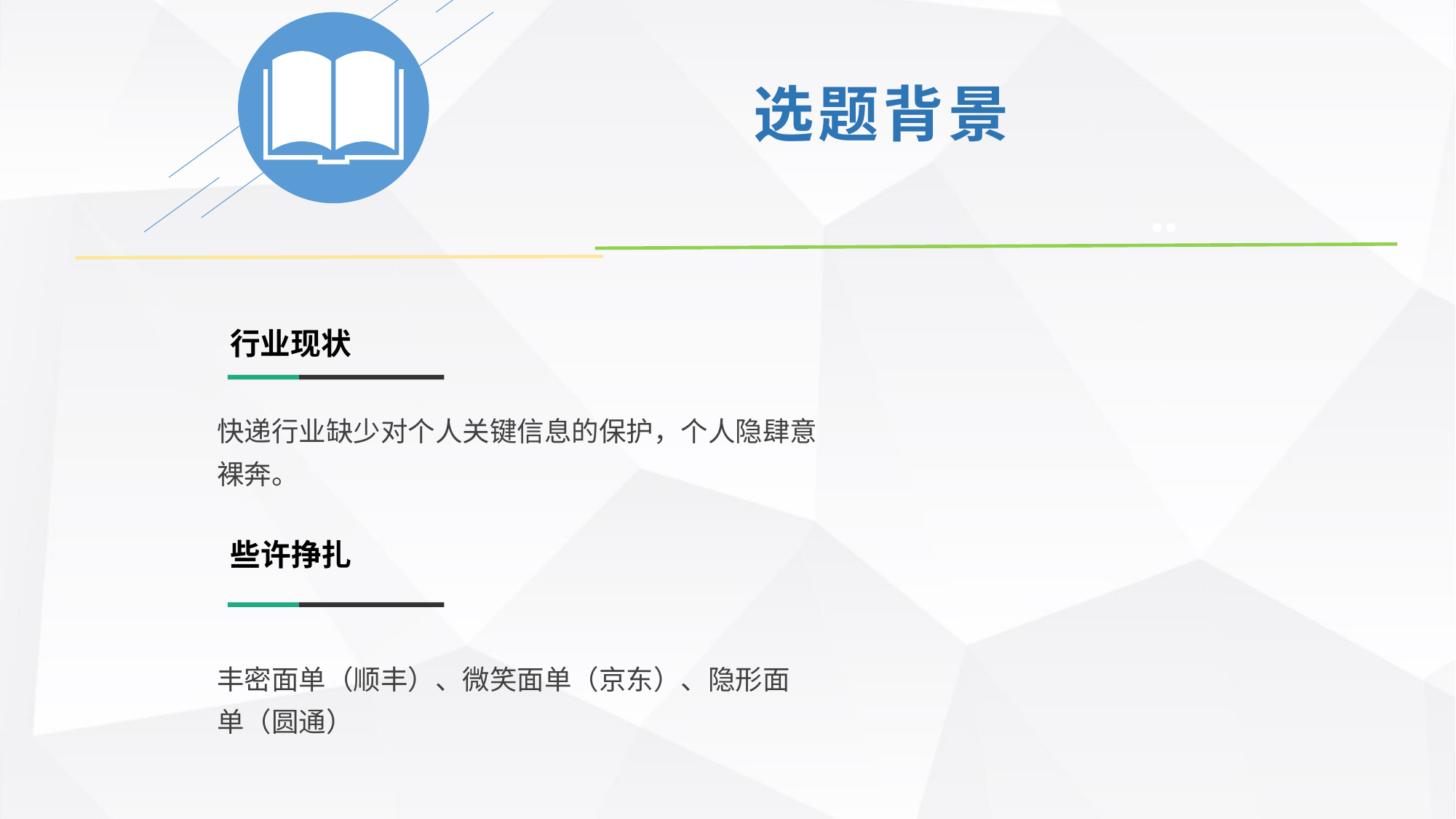

选题背景

行业现状

快递行业缺少对个人关键信息的保护，个人隐肆意裸奔。
些许挣扎

丰密面单（顺丰）、微笑面单（京东）、隐形面单（圆通）